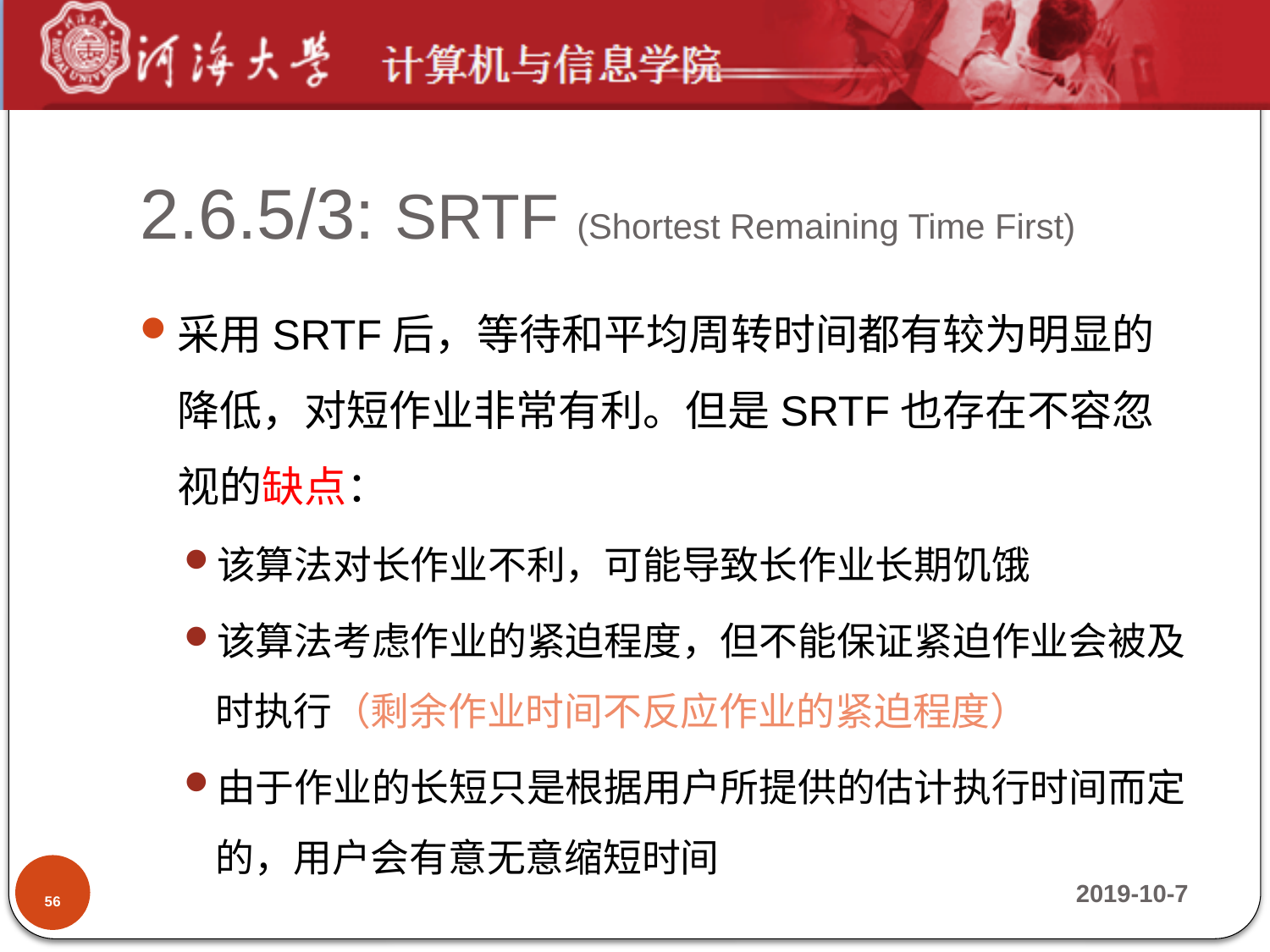

# 2.6.5/3: SRTF (Shortest Remaining Time First)
采用SRTF后，等待和平均周转时间都有较为明显的降低，对短作业非常有利。但是SRTF也存在不容忽视的缺点：
该算法对长作业不利，可能导致长作业长期饥饿
该算法考虑作业的紧迫程度，但不能保证紧迫作业会被及时执行（剩余作业时间不反应作业的紧迫程度）
由于作业的长短只是根据用户所提供的估计执行时间而定的，用户会有意无意缩短时间

56
2019-10-7